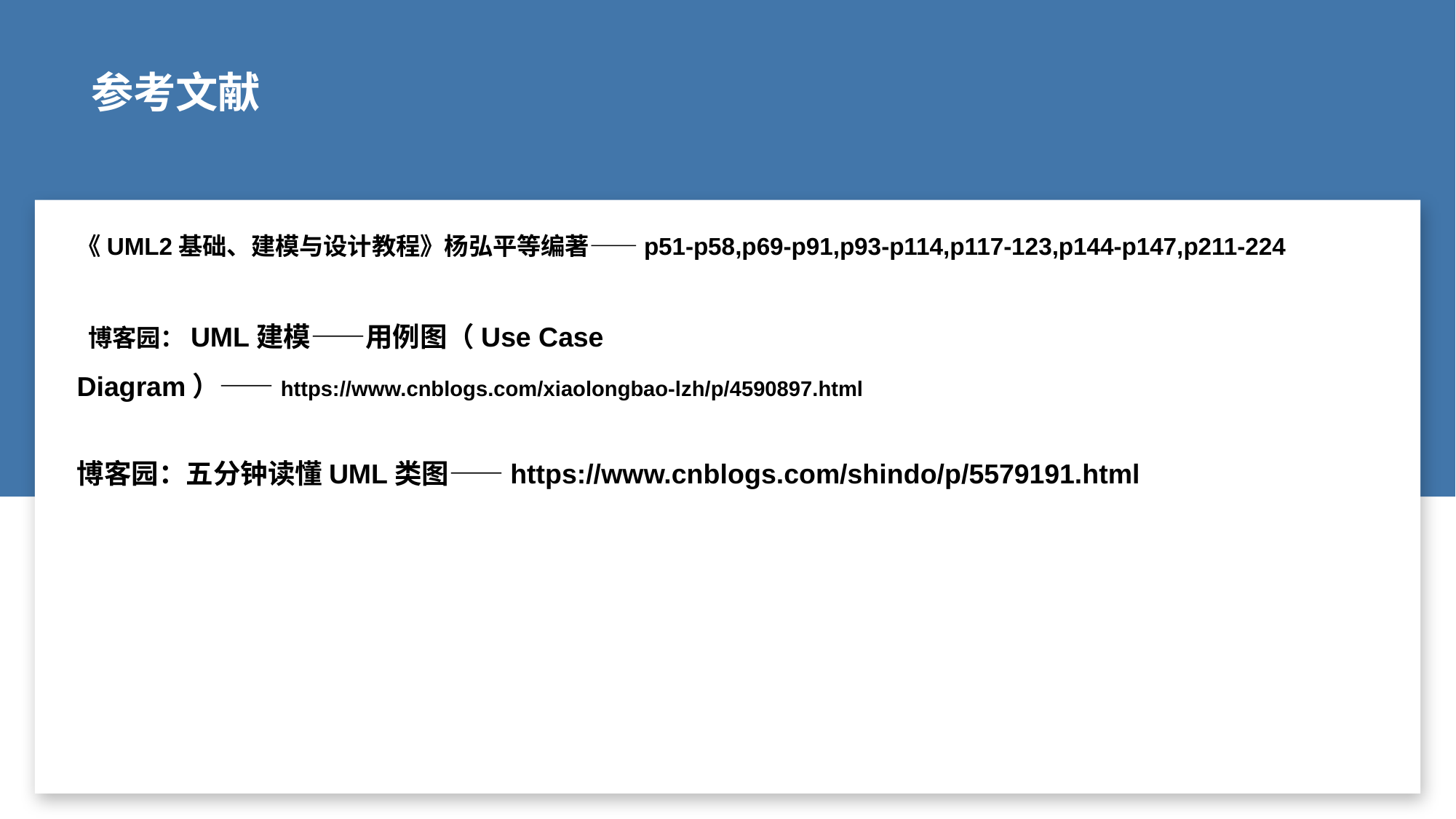

# 参考文献

《UML2基础、建模与设计教程》杨弘平等编著——p51-p58,p69-p91,p93-p114,p117-123,p144-p147,p211-224

 博客园：UML建模——用例图（Use Case Diagram）——https://www.cnblogs.com/xiaolongbao-lzh/p/4590897.html

博客园：五分钟读懂UML类图——https://www.cnblogs.com/shindo/p/5579191.html
PRD2018-G01
48